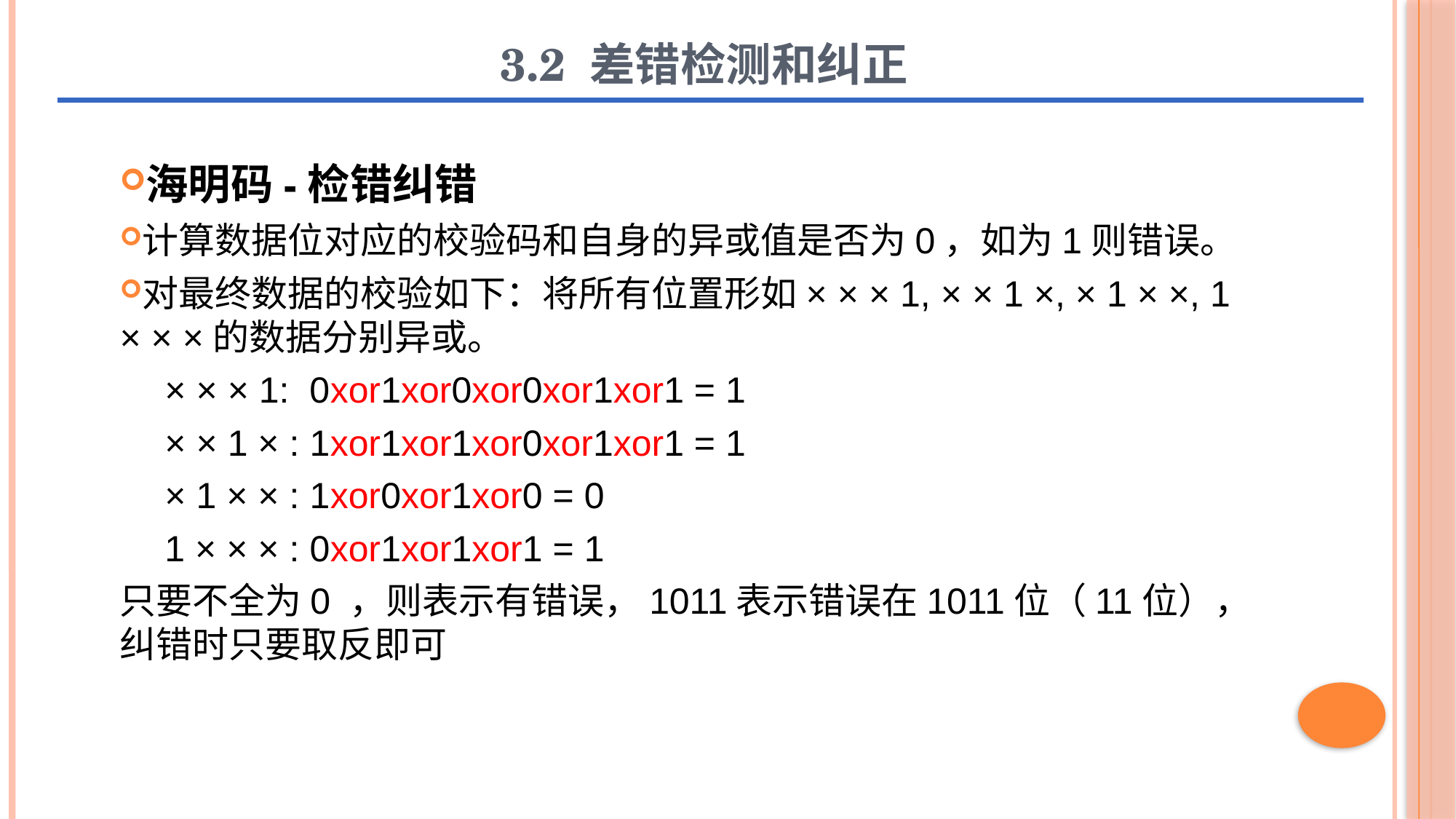

# 3.2 差错检测和纠正
海明码-检错纠错
计算数据位对应的校验码和自身的异或值是否为0，如为1则错误。
对最终数据的校验如下：将所有位置形如× × × 1, × × 1 ×, × 1 × ×, 1 × × ×的数据分别异或。
　× × × 1:  0xor1xor0xor0xor1xor1 = 1
　× × 1 × : 1xor1xor1xor0xor1xor1 = 1
　× 1 × × : 1xor0xor1xor0 = 0
　1 × × × : 0xor1xor1xor1 = 1
只要不全为0 ，则表示有错误，1011表示错误在1011位（11位），纠错时只要取反即可